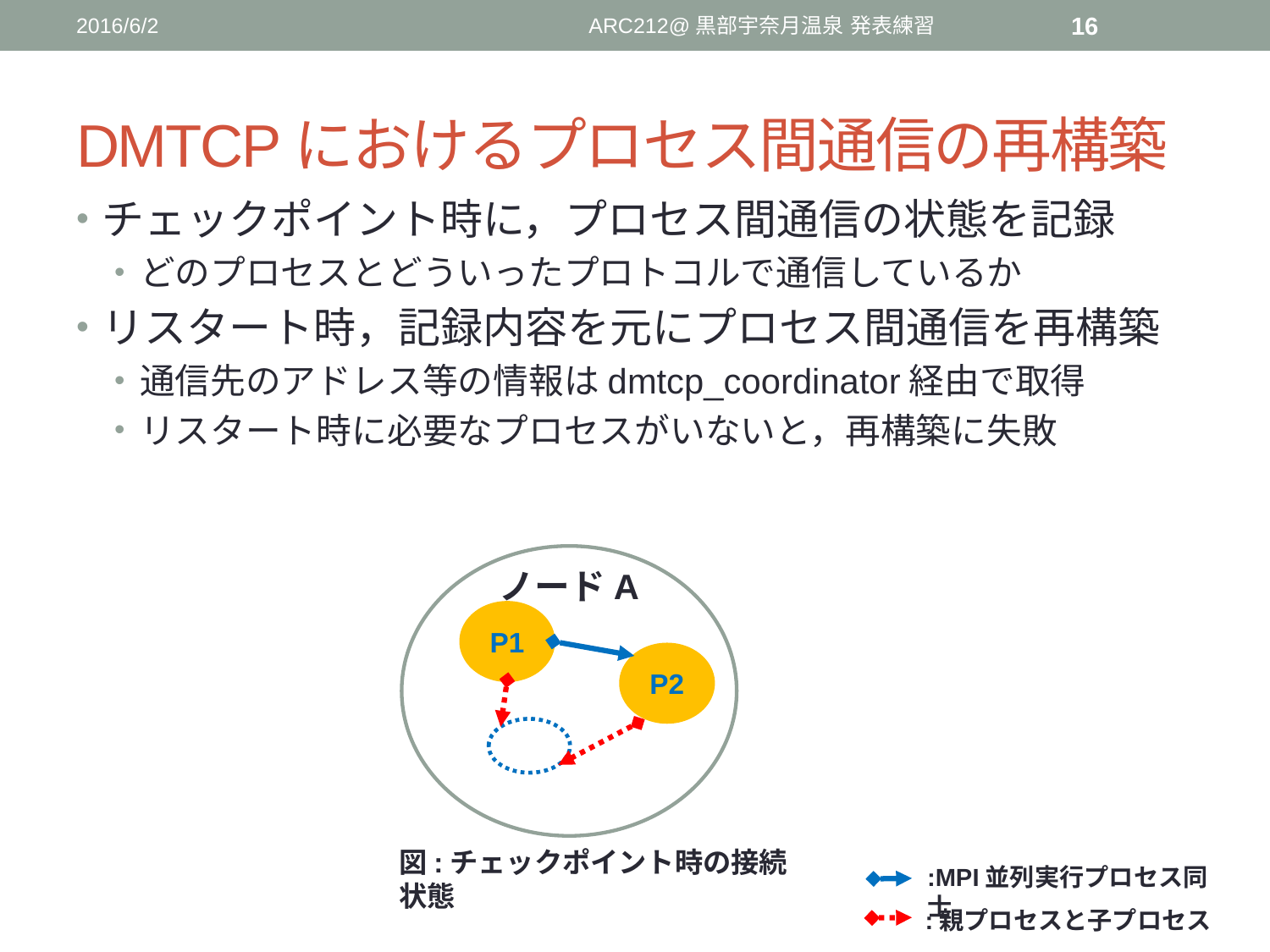

2016/6/2
ARC212@黒部宇奈月温泉 発表練習
16
# DMTCPにおけるプロセス間通信の再構築
チェックポイント時に，プロセス間通信の状態を記録
どのプロセスとどういったプロトコルで通信しているか
リスタート時，記録内容を元にプロセス間通信を再構築
通信先のアドレス等の情報はdmtcp_coordinator経由で取得
リスタート時に必要なプロセスがいないと，再構築に失敗
ノードA

P1
P2

図:チェックポイント時の接続状態
:MPI並列実行プロセス同士
:親プロセスと子プロセス